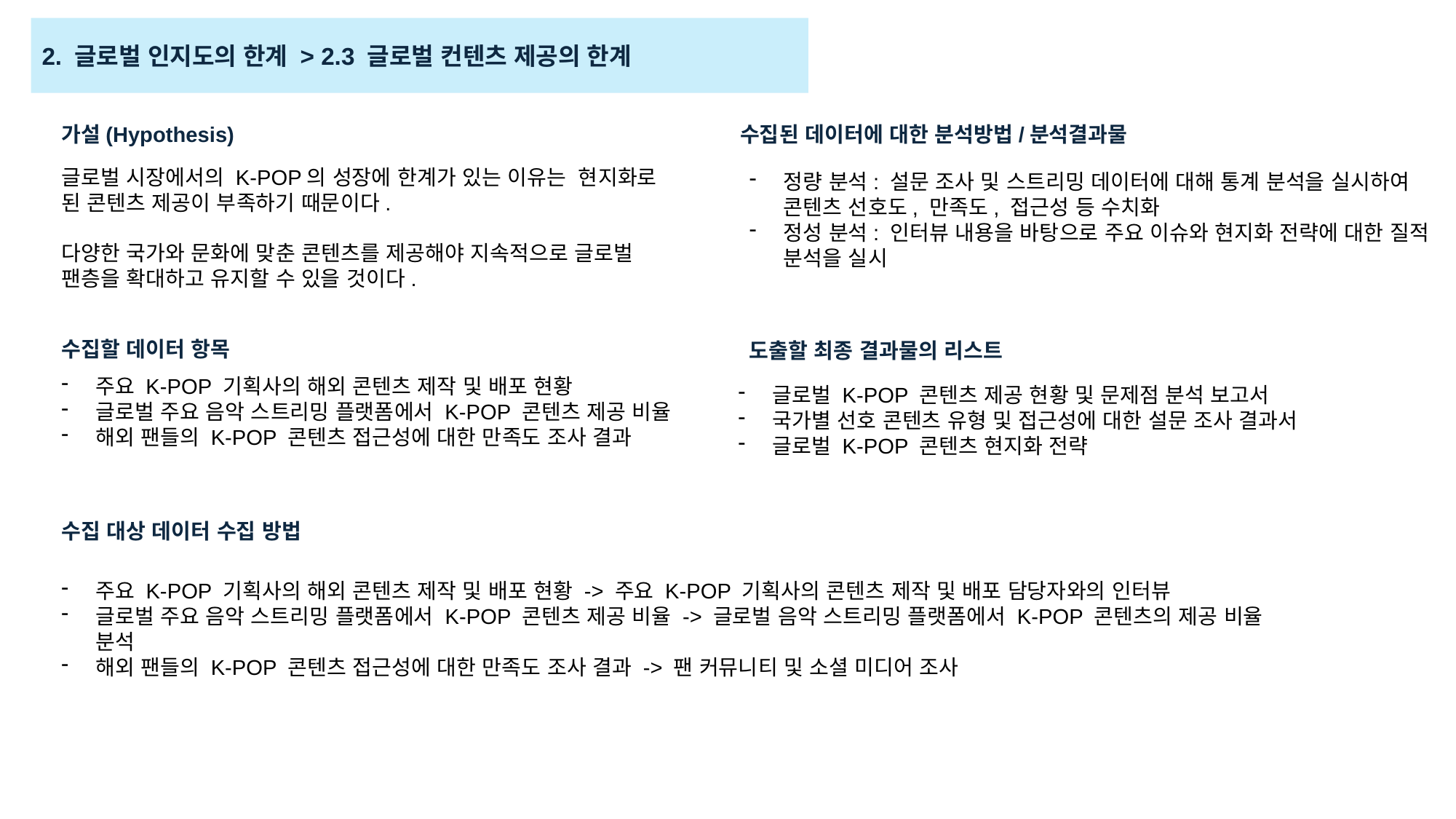

2. 글로벌 인지도의 한계 > 2.3 글로벌 컨텐츠 제공의 한계
가설(Hypothesis)
수집된 데이터에 대한 분석방법/분석결과물
글로벌 시장에서의 K-POP의 성장에 한계가 있는 이유는  현지화로 된 콘텐츠 제공이 부족하기 때문이다.

다양한 국가와 문화에 맞춘 콘텐츠를 제공해야 지속적으로 글로벌 팬층을 확대하고 유지할 수 있을 것이다.
정량 분석: 설문 조사 및 스트리밍 데이터에 대해 통계 분석을 실시하여 콘텐츠 선호도, 만족도, 접근성 등 수치화
정성 분석: 인터뷰 내용을 바탕으로 주요 이슈와 현지화 전략에 대한 질적 분석을 실시
수집할 데이터 항목
도출할 최종 결과물의 리스트
주요 K-POP 기획사의 해외 콘텐츠 제작 및 배포 현황
글로벌 주요 음악 스트리밍 플랫폼에서 K-POP 콘텐츠 제공 비율
해외 팬들의 K-POP 콘텐츠 접근성에 대한 만족도 조사 결과
글로벌 K-POP 콘텐츠 제공 현황 및 문제점 분석 보고서
국가별 선호 콘텐츠 유형 및 접근성에 대한 설문 조사 결과서
글로벌 K-POP 콘텐츠 현지화 전략
수집 대상 데이터 수집 방법
주요 K-POP 기획사의 해외 콘텐츠 제작 및 배포 현황 -> 주요 K-POP 기획사의 콘텐츠 제작 및 배포 담당자와의 인터뷰
글로벌 주요 음악 스트리밍 플랫폼에서 K-POP 콘텐츠 제공 비율 -> 글로벌 음악 스트리밍 플랫폼에서 K-POP 콘텐츠의 제공 비율 분석
해외 팬들의 K-POP 콘텐츠 접근성에 대한 만족도 조사 결과 -> 팬 커뮤니티 및 소셜 미디어 조사